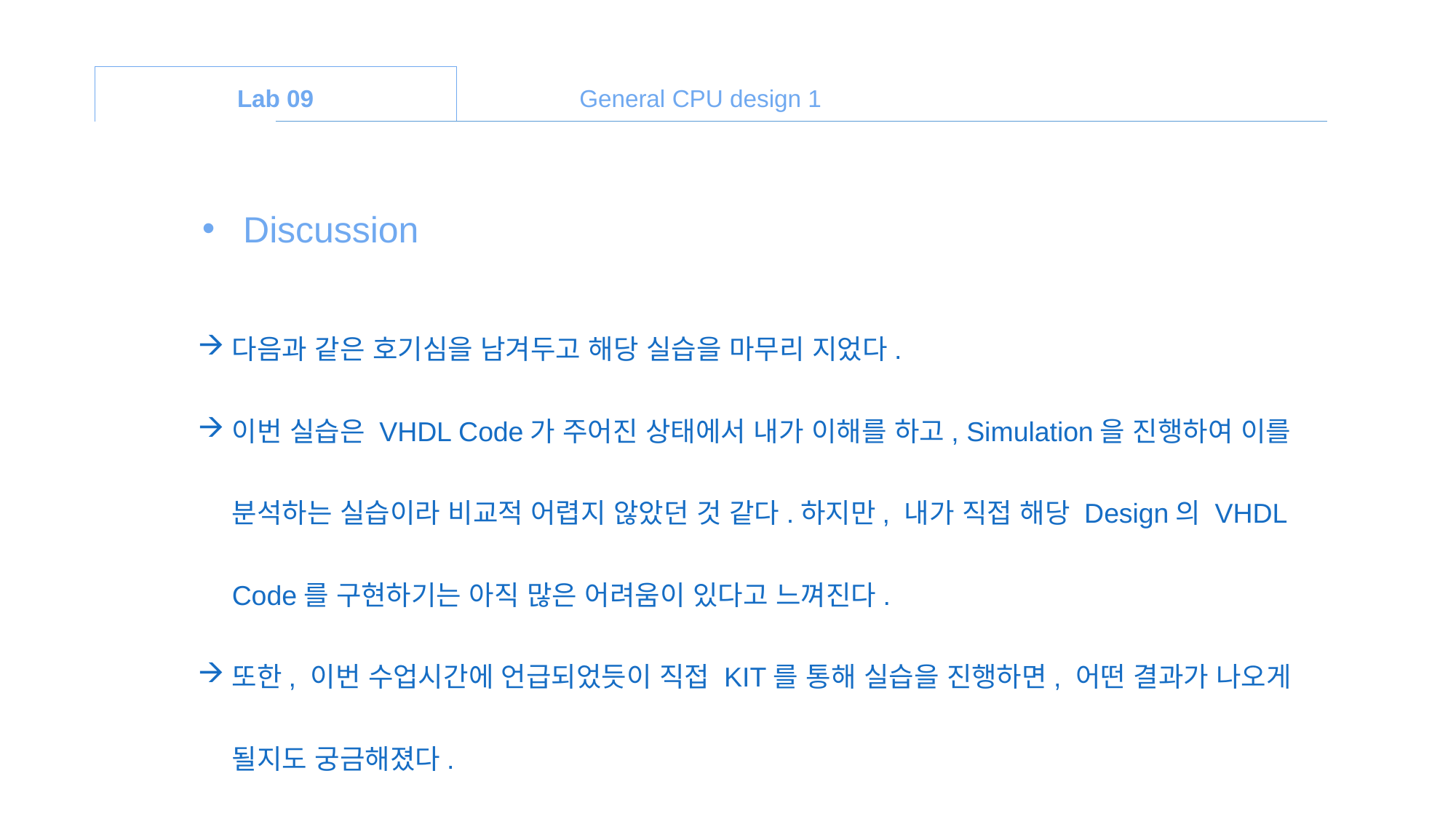

Lab 09
General CPU design 1
Discussion
다음과 같은 호기심을 남겨두고 해당 실습을 마무리 지었다.
이번 실습은 VHDL Code가 주어진 상태에서 내가 이해를 하고, Simulation을 진행하여 이를 분석하는 실습이라 비교적 어렵지 않았던 것 같다.하지만, 내가 직접 해당 Design의 VHDL Code를 구현하기는 아직 많은 어려움이 있다고 느껴진다.
또한, 이번 수업시간에 언급되었듯이 직접 KIT를 통해 실습을 진행하면, 어떤 결과가 나오게 될지도 궁금해졌다.